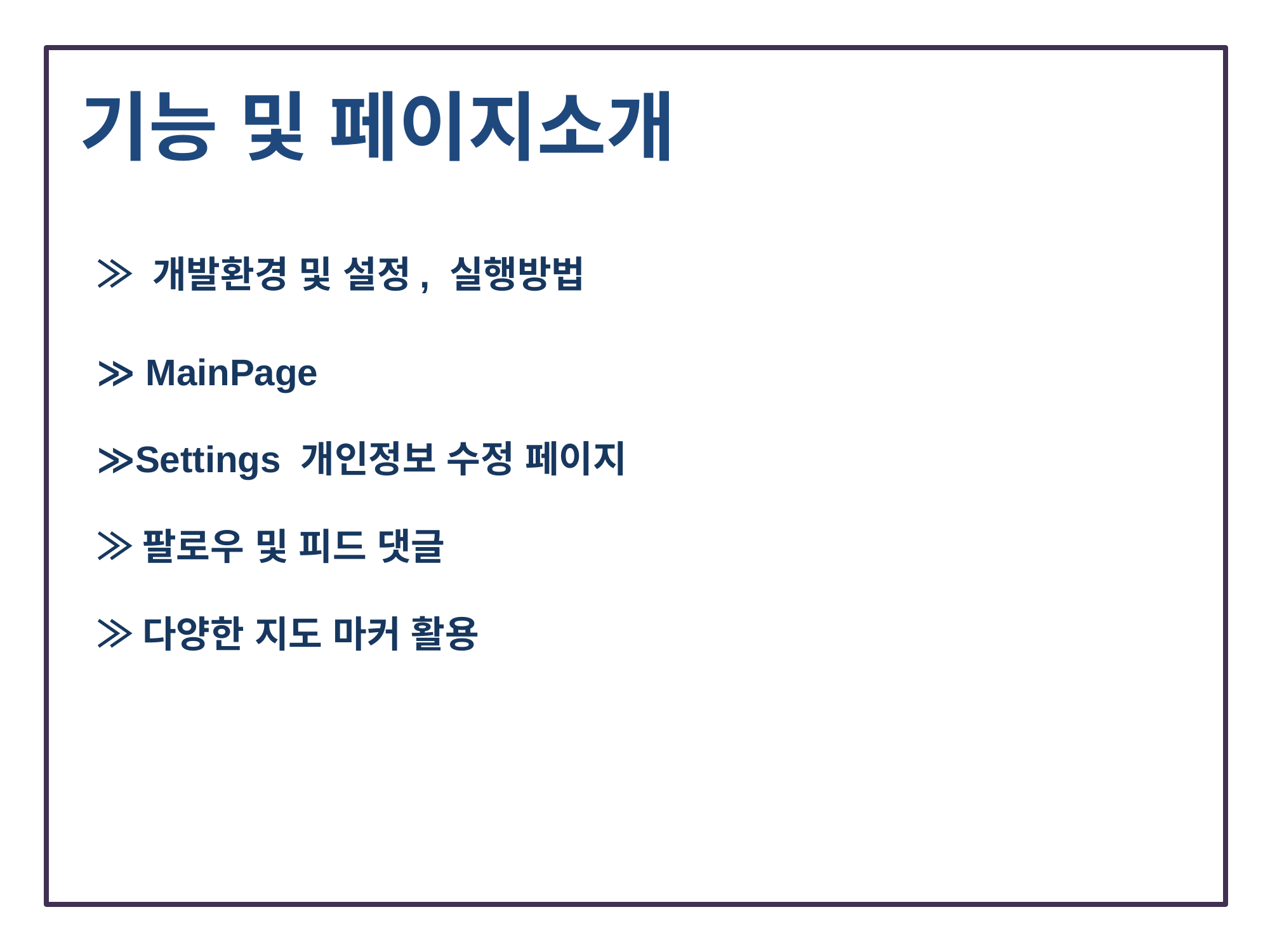

# 기능 및 페이지소개
≫ 개발환경 및 설정, 실행방법
≫ MainPage
≫Settings 개인정보 수정 페이지
≫팔로우 및 피드 댓글
≫다양한 지도 마커 활용